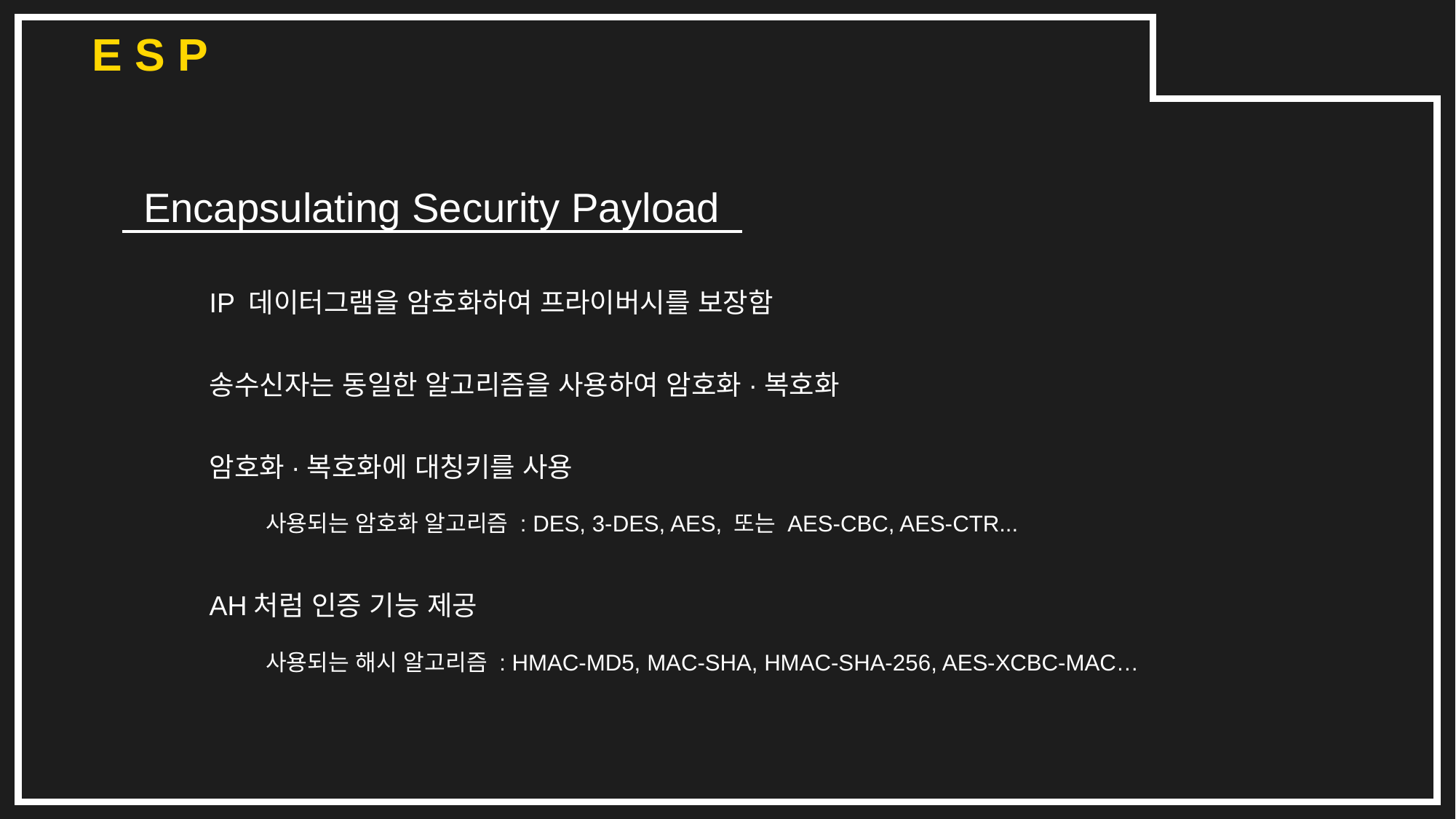

E S P
Encapsulating Security Payload
IP 데이터그램을 암호화하여 프라이버시를 보장함
송수신자는 동일한 알고리즘을 사용하여 암호화·복호화
암호화·복호화에 대칭키를 사용
사용되는 암호화 알고리즘 : DES, 3-DES, AES, 또는 AES-CBC, AES-CTR...
AH처럼 인증 기능 제공
사용되는 해시 알고리즘 : HMAC-MD5, MAC-SHA, HMAC-SHA-256, AES-XCBC-MAC…